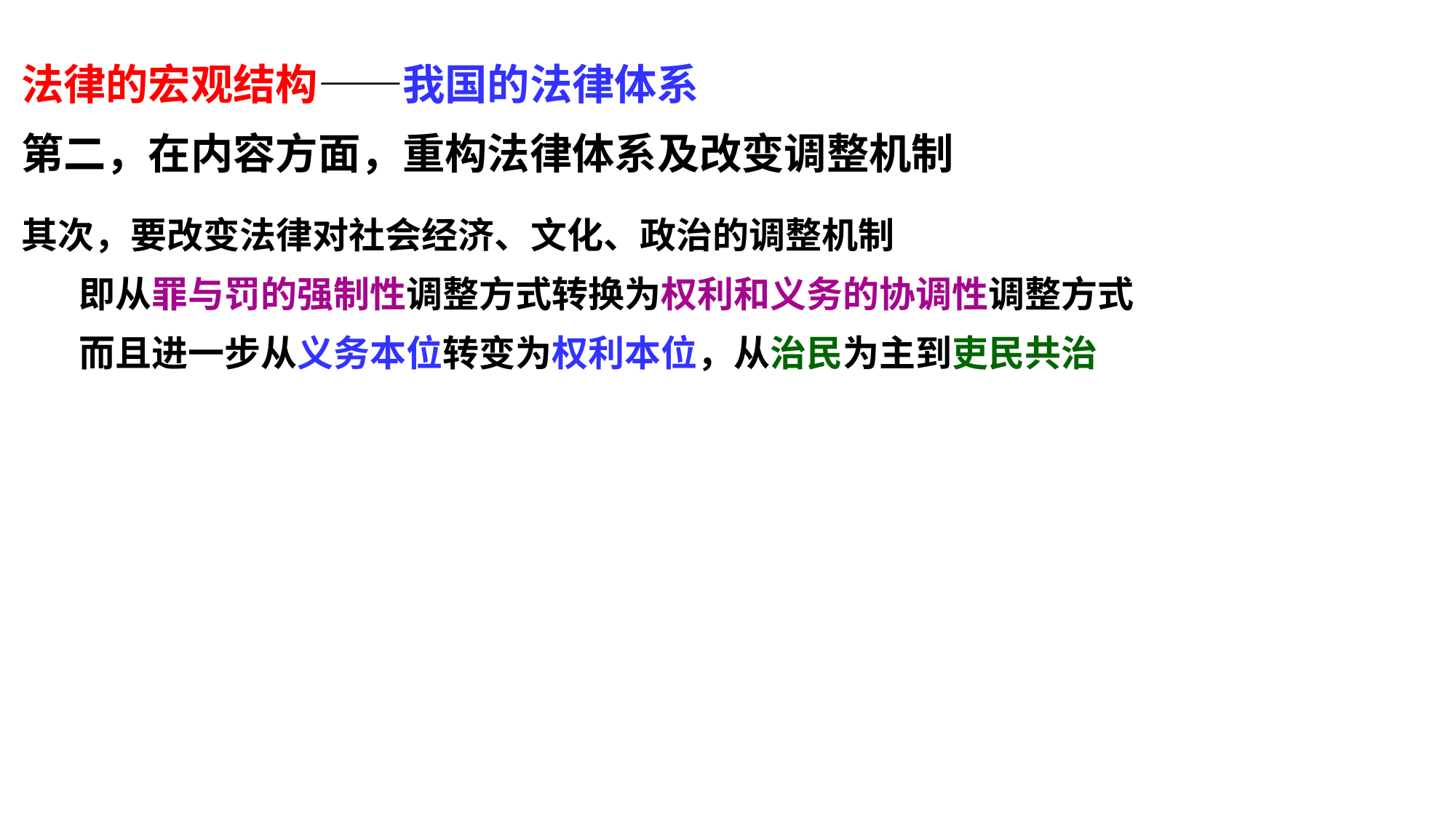

法律的宏观结构——我国的法律体系
第二，在内容方面，重构法律体系及改变调整机制

其次，要改变法律对社会经济、文化、政治的调整机制
      即从罪与罚的强制性调整方式转换为权利和义务的协调性调整方式
      而且进一步从义务本位转变为权利本位，从治民为主到吏民共治